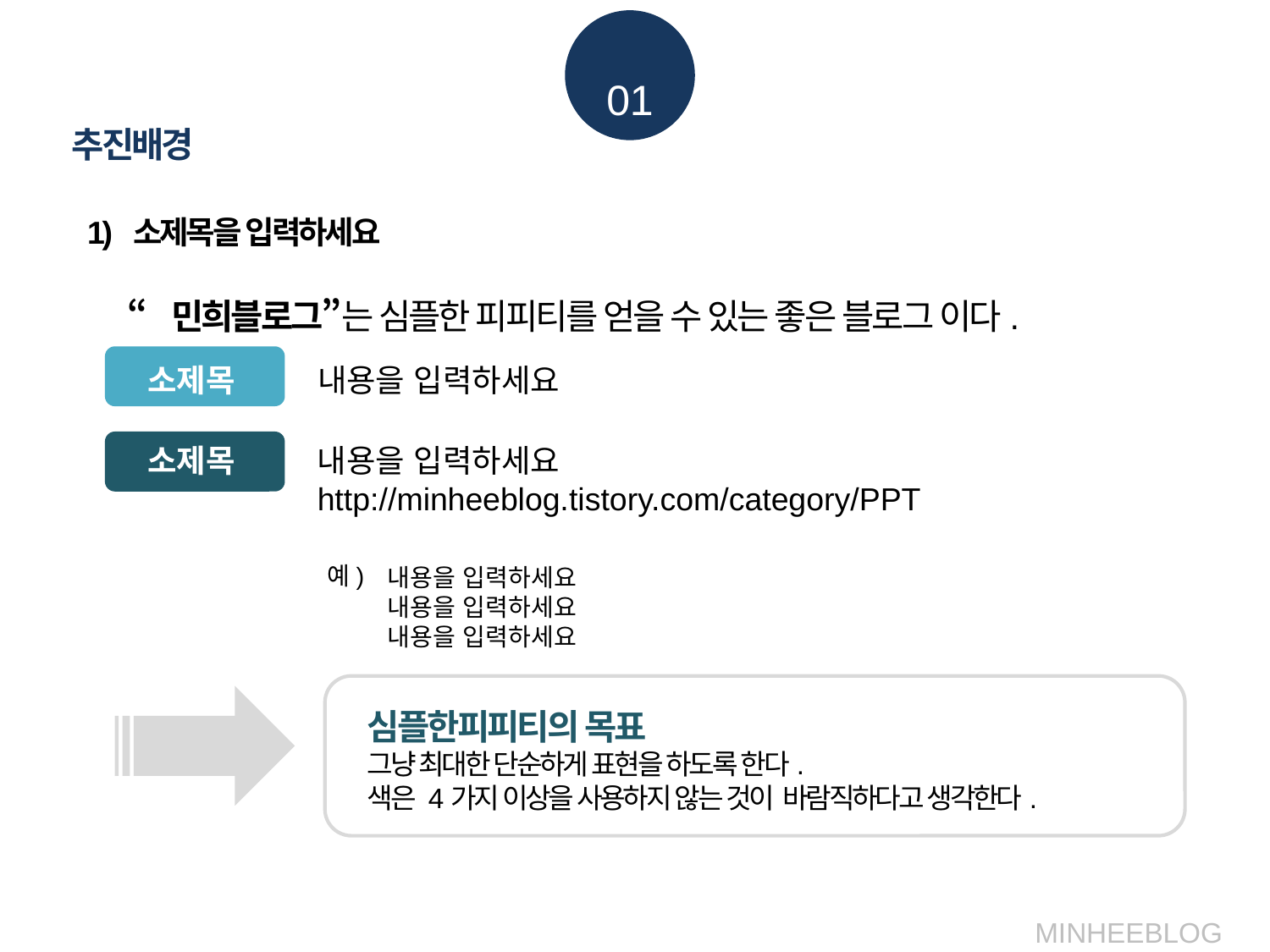

제목을 입력하세요
과목이름이나 영문타이틀
01

추진배경
1)  소제목을 입력하세요
“민희블로그”는 심플한 피피티를 얻을 수 있는 좋은 블로그 이다.

소제목
내용을 입력하세요

소제목
내용을 입력하세요
http://minheeblog.tistory.com/category/PPT
예)
내용을 입력하세요
내용을 입력하세요
내용을 입력하세요
심플한피피티의 목표
그냥 최대한 단순하게 표현을 하도록 한다.
색은 4가지 이상을 사용하지 않는 것이  바람직하다고 생각한다.

MINHEEBLOG